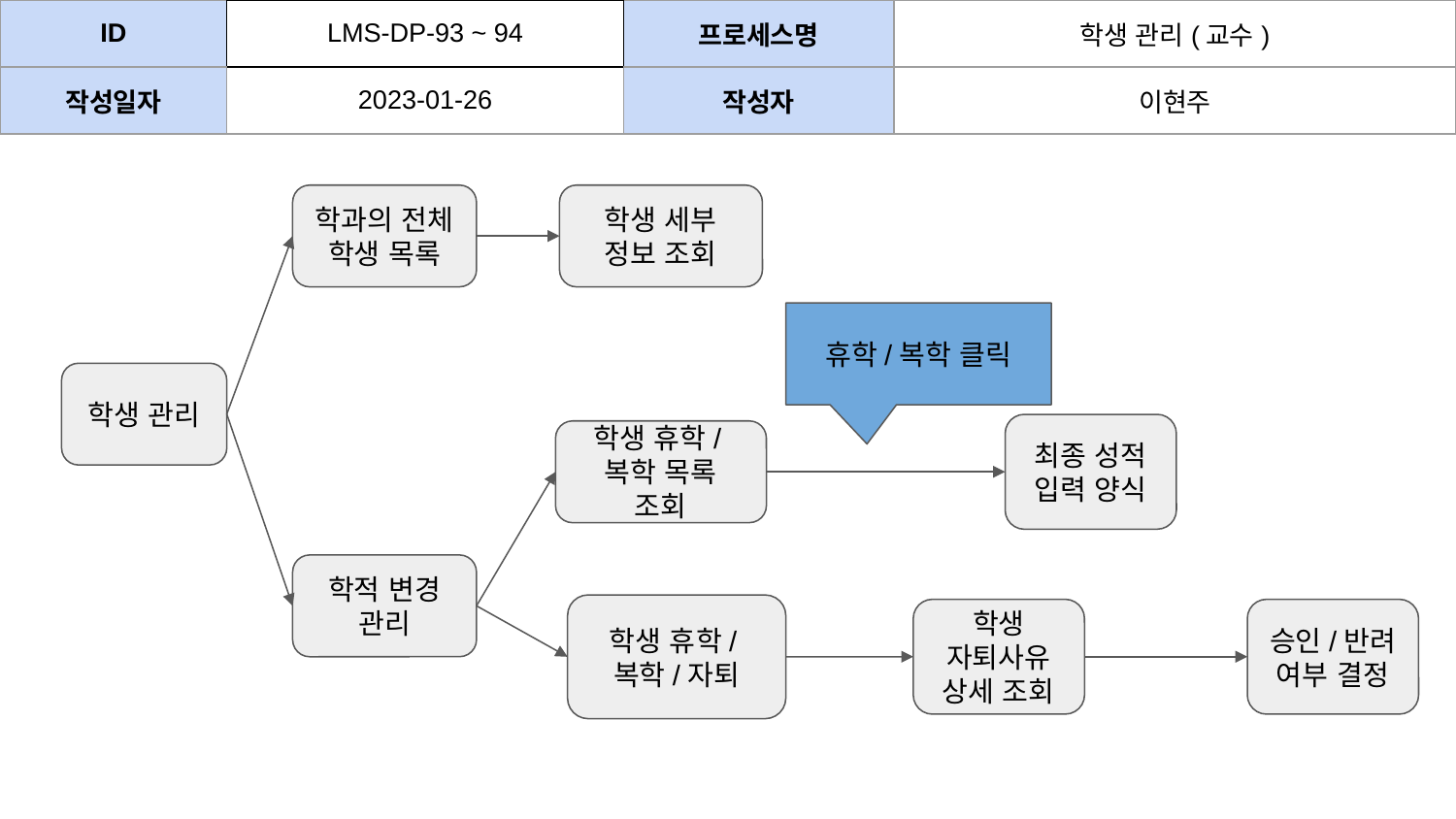

| ID | LMS-DP-93 ~ 94 | 프로세스명 | 학생 관리(교수) |  |  |
| --- | --- | --- | --- | --- | --- |
| 작성일자 | 2023-01-26 | 작성자 | 이현주 |  |  |
학과의 전체 학생 목록
학생 세부 정보 조회
휴학/복학 클릭
학생 관리
최종 성적 입력 양식
학생 휴학/복학 목록 조회
학적 변경 관리
학생 휴학/복학/자퇴
학생 자퇴사유 상세 조회
승인/반려 여부 결정